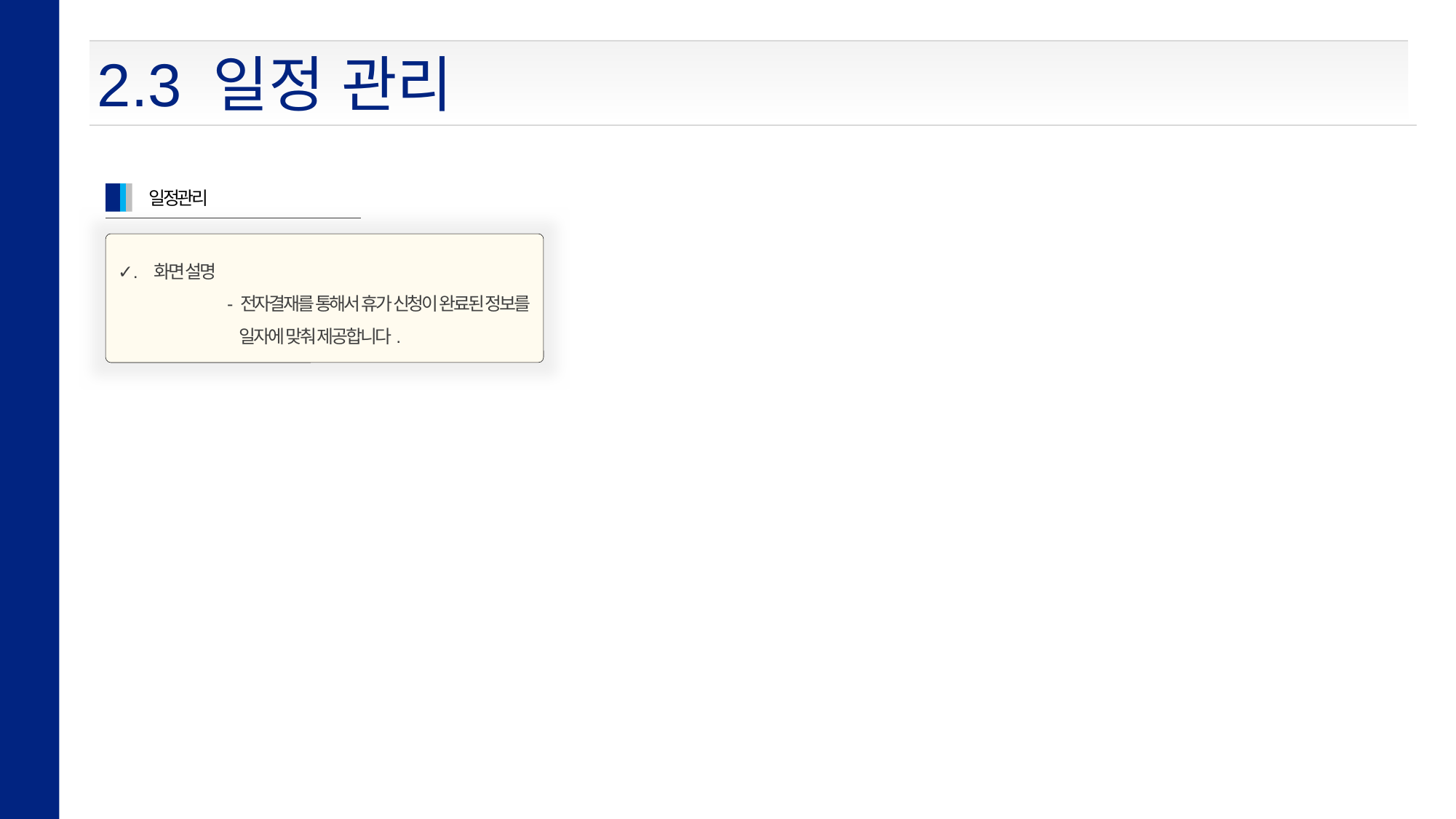

2.3 일정 관리
일정관리

✓.    화면 설명
	- 전자결재를 통해서 휴가 신청이 완료된 정보를
	  일자에 맞춰 제공합니다.